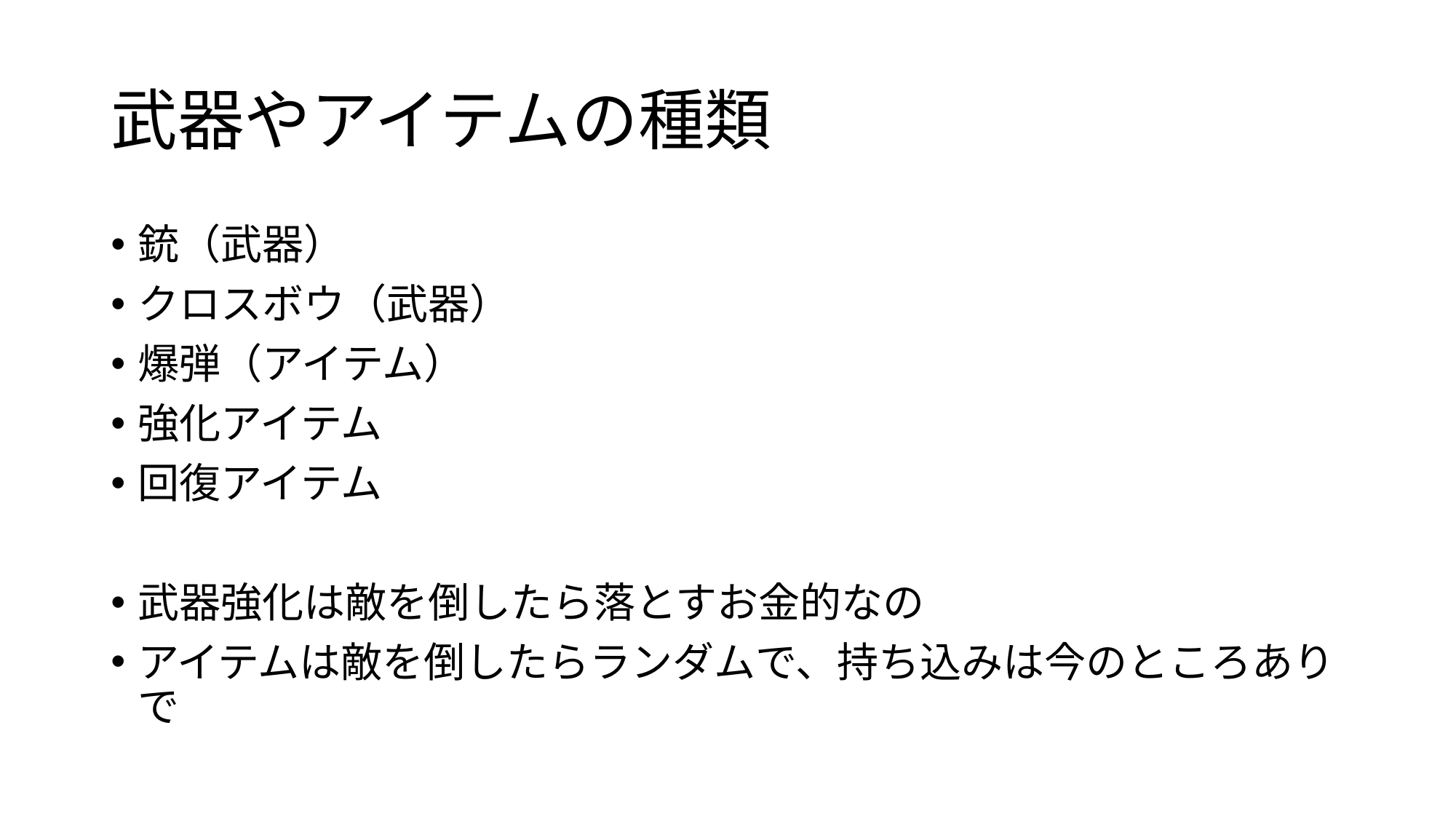

# 武器やアイテムの種類
銃（武器）
クロスボウ（武器）
爆弾（アイテム）
強化アイテム
回復アイテム

武器強化は敵を倒したら落とすお金的なの
アイテムは敵を倒したらランダムで、持ち込みは今のところありで